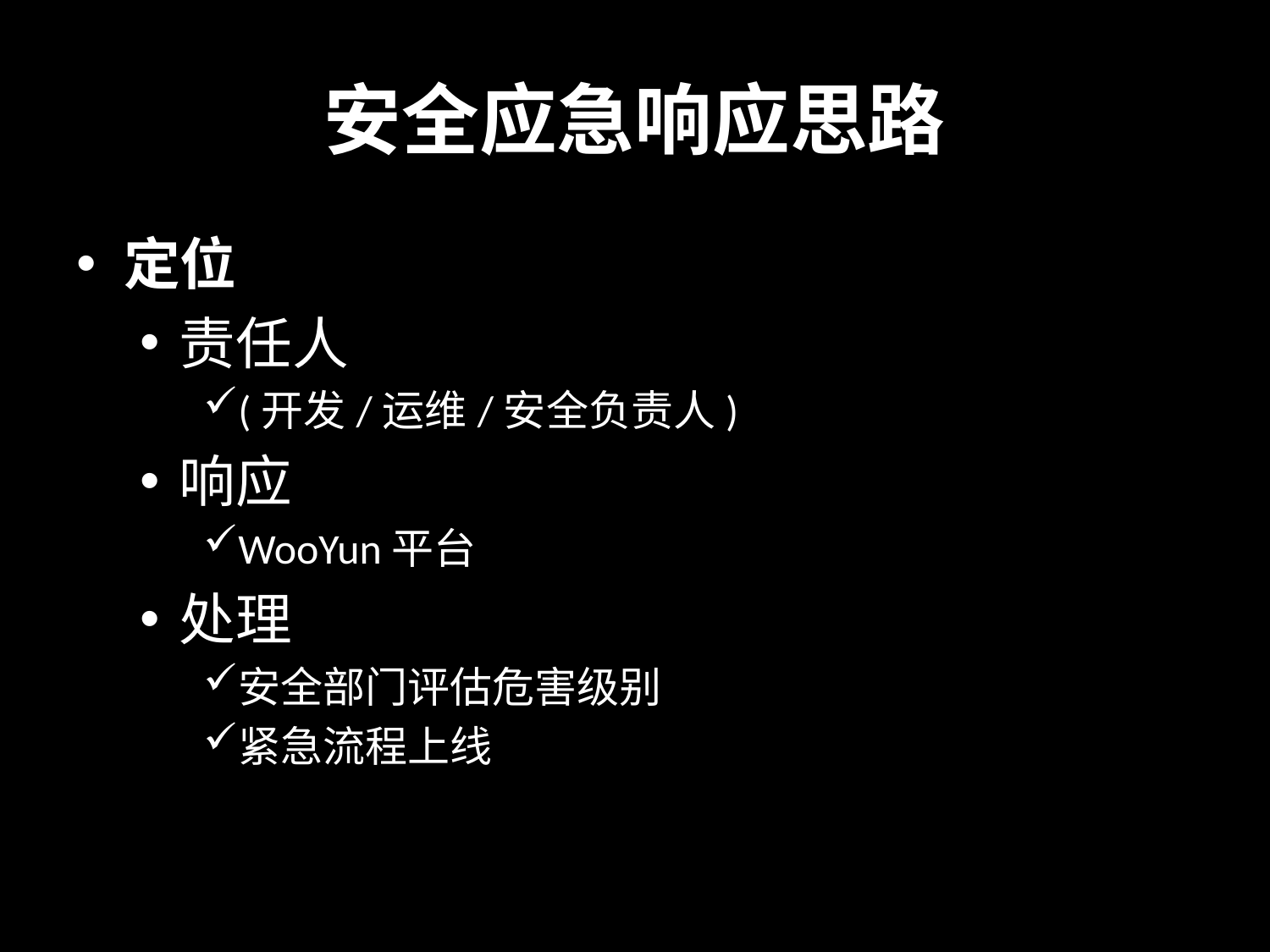

# 安全应急响应思路
定位
责任人
(开发/运维/安全负责人)
响应
WooYun平台
处理
安全部门评估危害级别
紧急流程上线